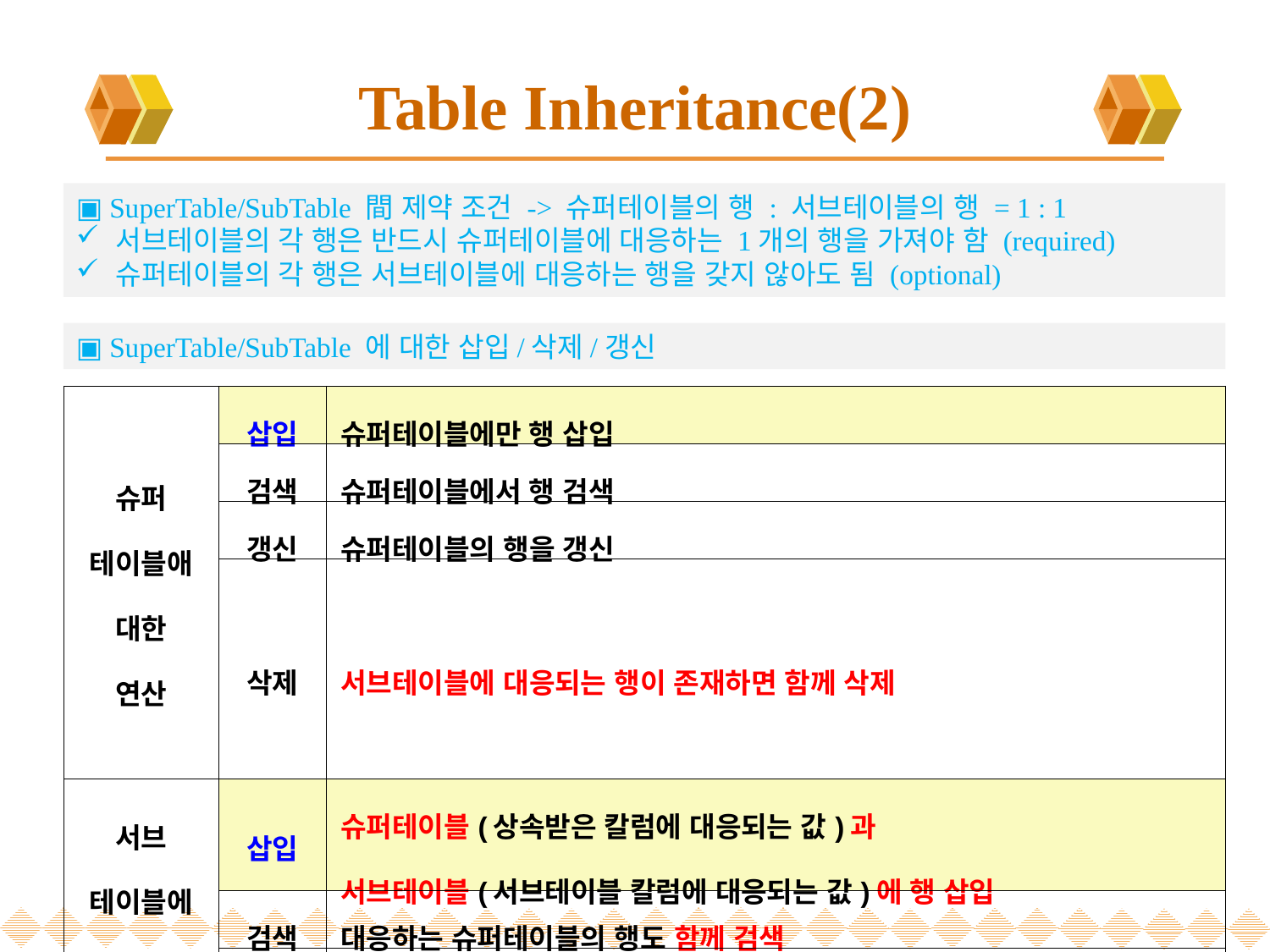

# Table Inheritance(2)
▣ SuperTable/SubTable 間 제약 조건 -> 슈퍼테이블의 행 : 서브테이블의 행 = 1 : 1
서브테이블의 각 행은 반드시 슈퍼테이블에 대응하는 1개의 행을 가져야 함 (required)
슈퍼테이블의 각 행은 서브테이블에 대응하는 행을 갖지 않아도 됨 (optional)
▣ SuperTable/SubTable 에 대한 삽입/삭제/갱신
| 슈퍼 테이블애 대한 연산 | 삽입 | 슈퍼테이블에만 행 삽입 |
| --- | --- | --- |
|  | 검색 | 슈퍼테이블에서 행 검색 |
|  | 갱신 | 슈퍼테이블의 행을 갱신 |
|  | 삭제 | 서브테이블에 대응되는 행이 존재하면 함께 삭제 |
| 서브 테이블에 대한 연산 | 삽입 | 슈퍼테이블(상속받은 칼럼에 대응되는 값)과 서브테이블(서브테이블 칼럼에 대응되는 값)에 행 삽입 |
|  | 검색 | 대응하는 슈퍼테이블의 행도 함께 검색 |
|  | 삭제 | 대응하는 슈퍼테이블의 행도 함께 삭제 |
|  | 갱신 | 대응하는 슈퍼테이블의 행도 함께 갱신 |